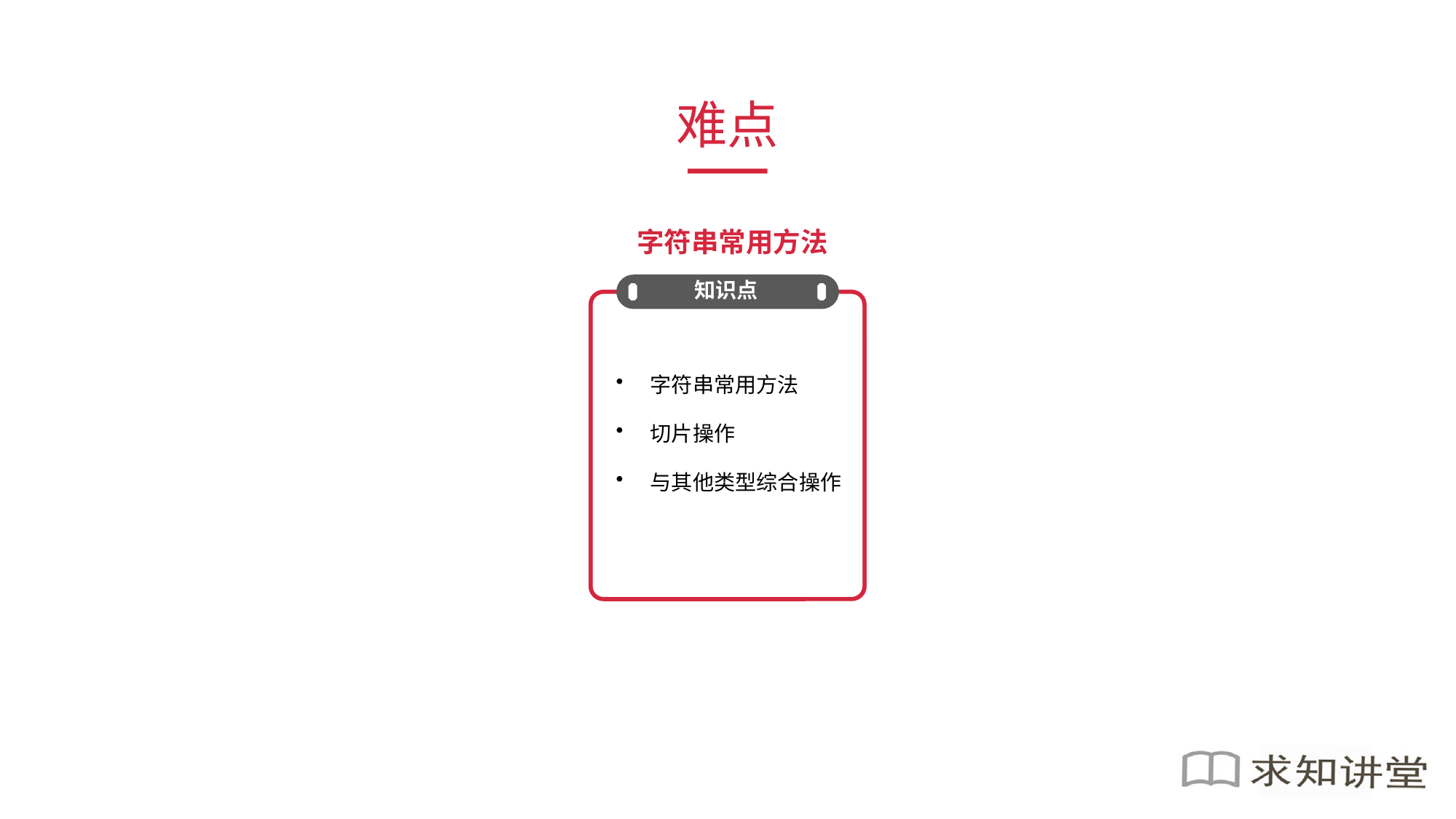

# 难点

字符串常用方法
知识点

字符串常用方法
切片操作
与其他类型综合操作